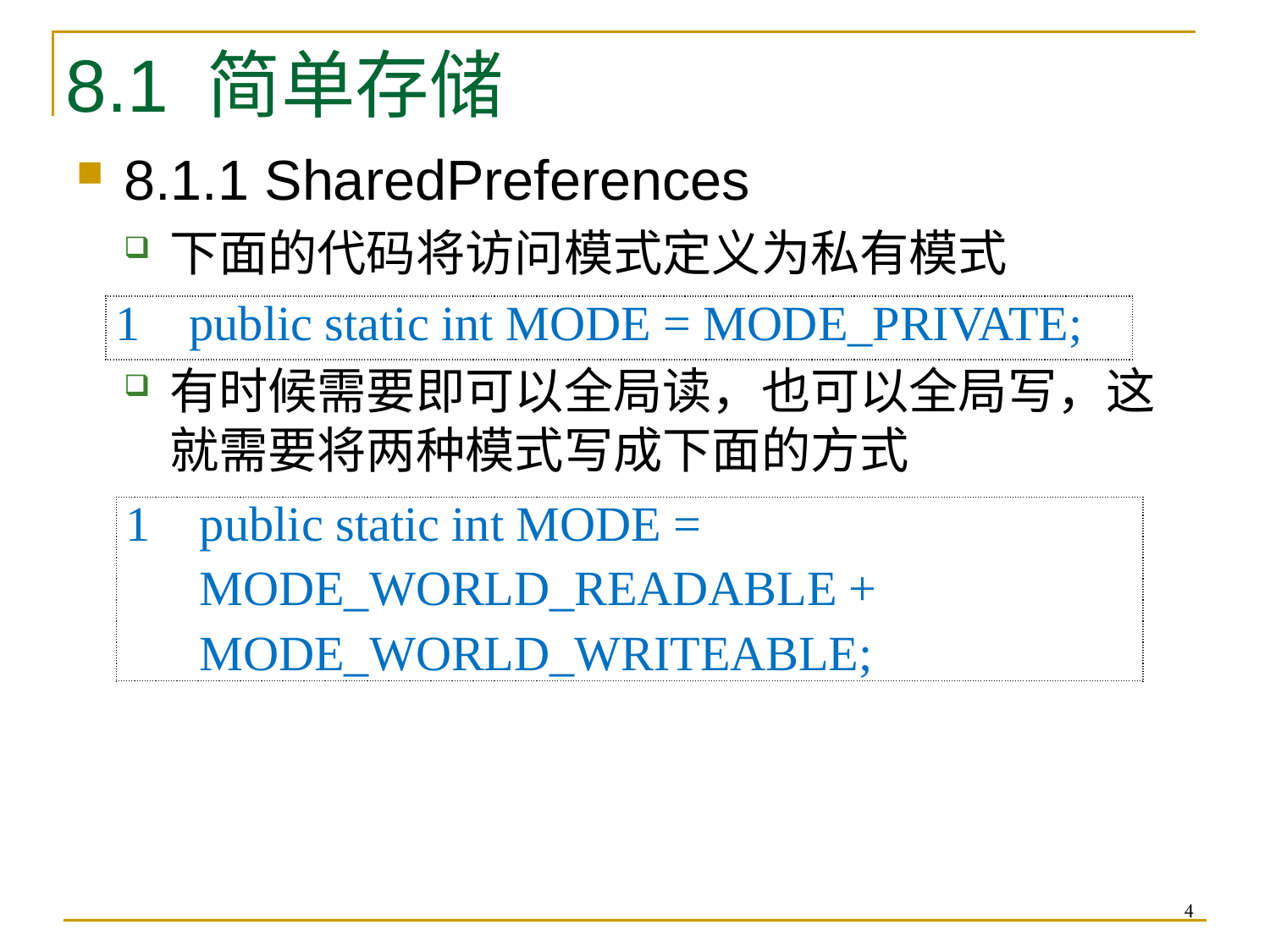

# 8.1 简单存储
8.1.1 SharedPreferences
下面的代码将访问模式定义为私有模式

有时候需要即可以全局读，也可以全局写，这就需要将两种模式写成下面的方式
| 1 public static int MODE = MODE\_PRIVATE; |
| --- |
| 1 public static int MODE = MODE\_WORLD\_READABLE + MODE\_WORLD\_WRITEABLE; |
| --- |
4